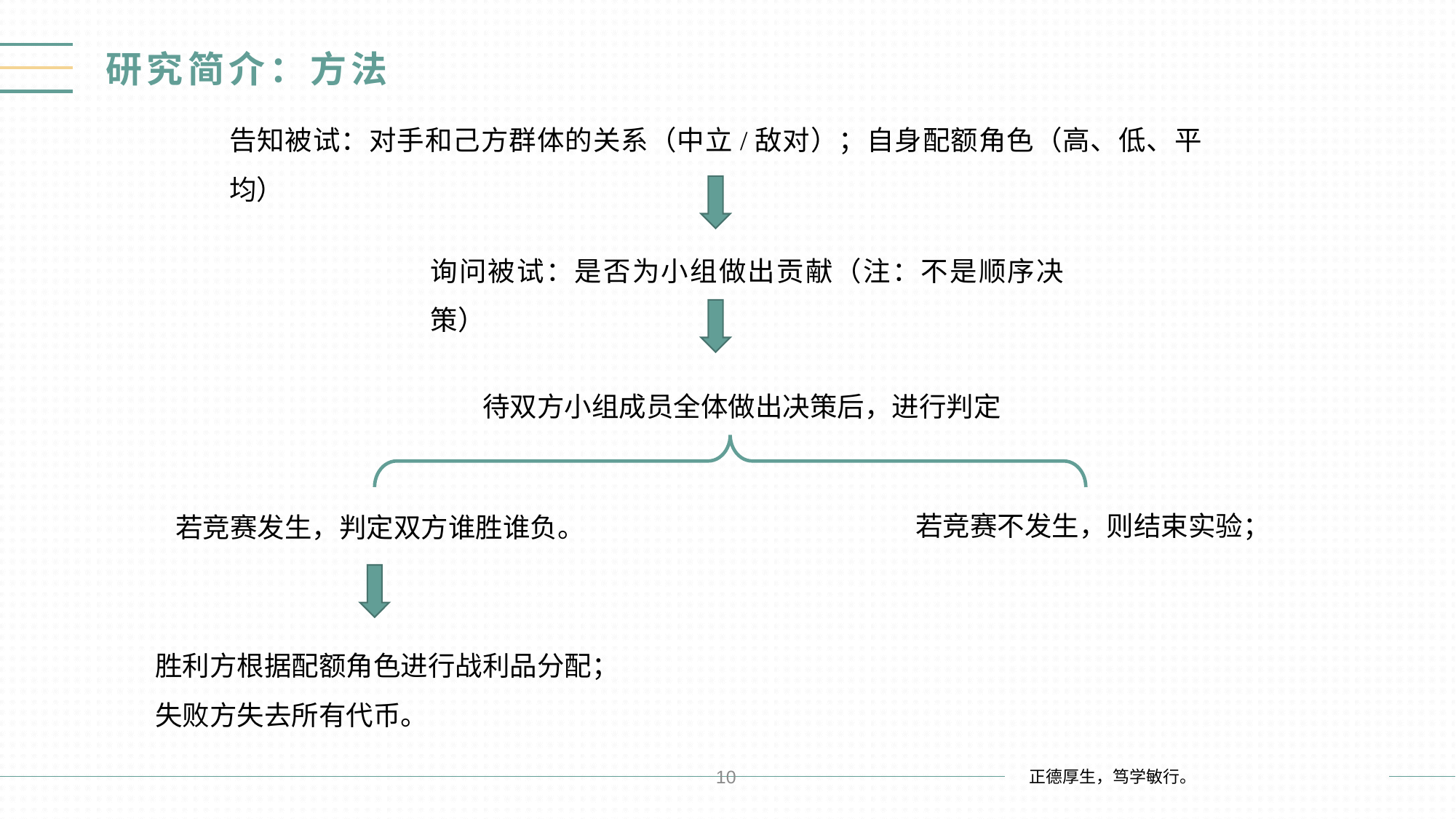

# 研究简介：方法
告知被试：对手和己方群体的关系（中立/敌对）；自身配额角色（高、低、平均）

询问被试：是否为小组做出贡献（注：不是顺序决策）

待双方小组成员全体做出决策后，进行判定
若竞赛不发生，则结束实验；
若竞赛发生，判定双方谁胜谁负。

胜利方根据配额角色进行战利品分配；
失败方失去所有代币。
10
正德厚生，笃学敏行。